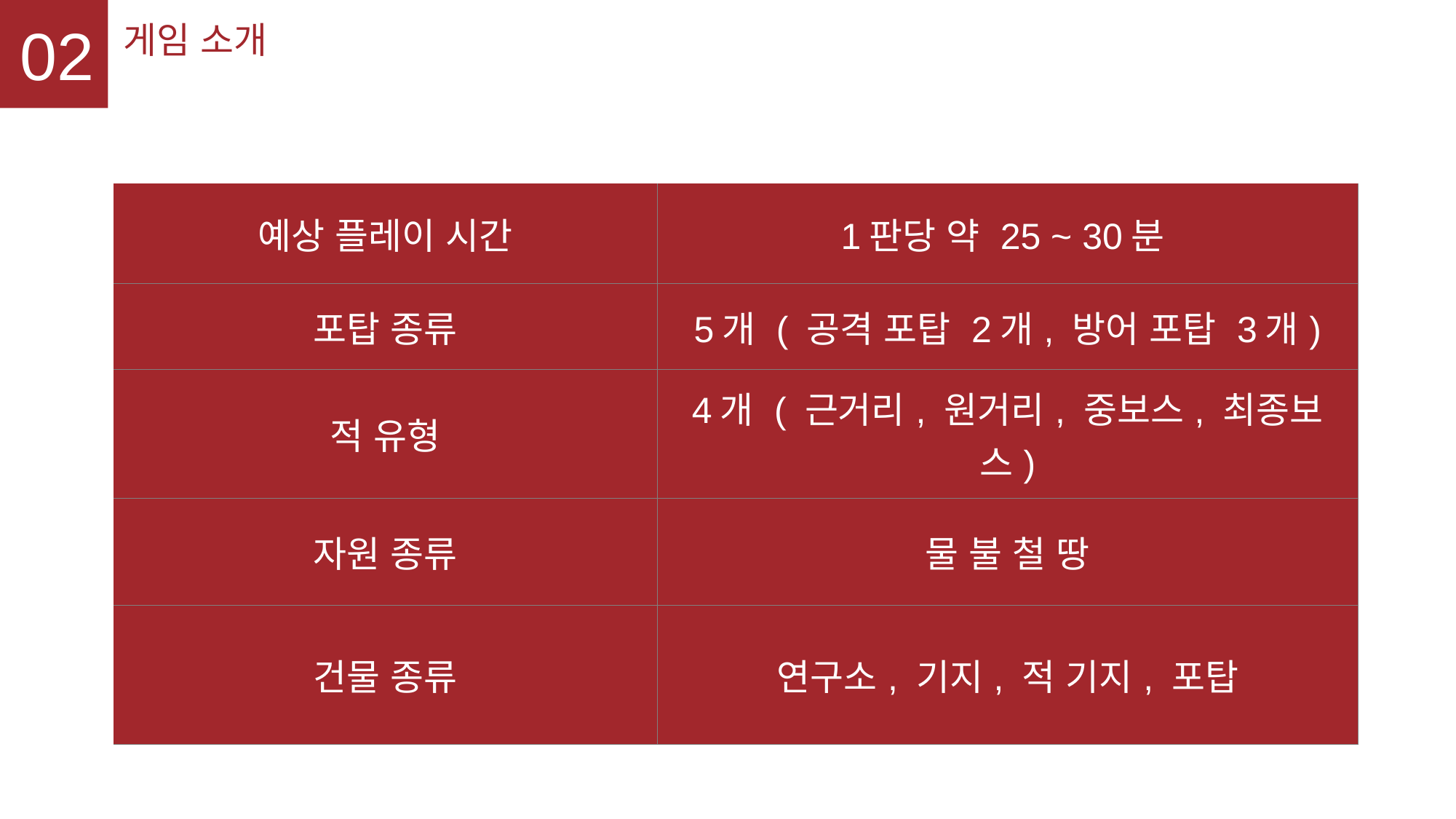

02
게임 소개
| 예상 플레이 시간 | 1판당 약 25 ~ 30분 |
| --- | --- |
| 포탑 종류 | 5개 ( 공격 포탑 2개, 방어 포탑 3개) |
| 적 유형 | 4개 ( 근거리, 원거리, 중보스, 최종보스) |
| 자원 종류 | 물 불 철 땅 |
| 건물 종류 | 연구소, 기지, 적 기지, 포탑 |